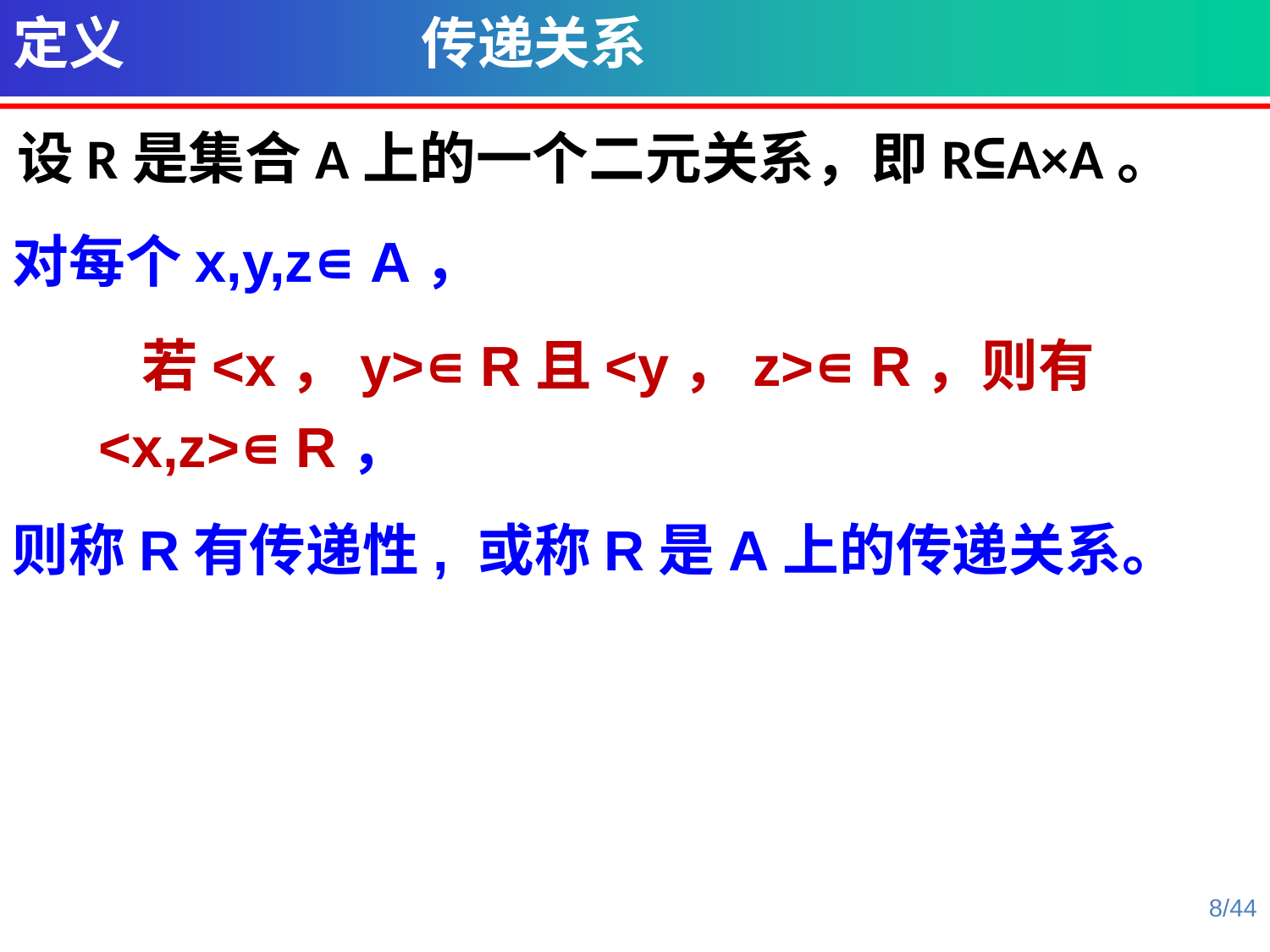

定义                       传递关系
设R是集合A上的一个二元关系，即R⊆A×A。
对每个x,y,z∊A，
         若<x，y>∊R且<y，z>∊R，则有<x,z>∊R，
则称R有传递性, 或称R是A上的传递关系。

8/44